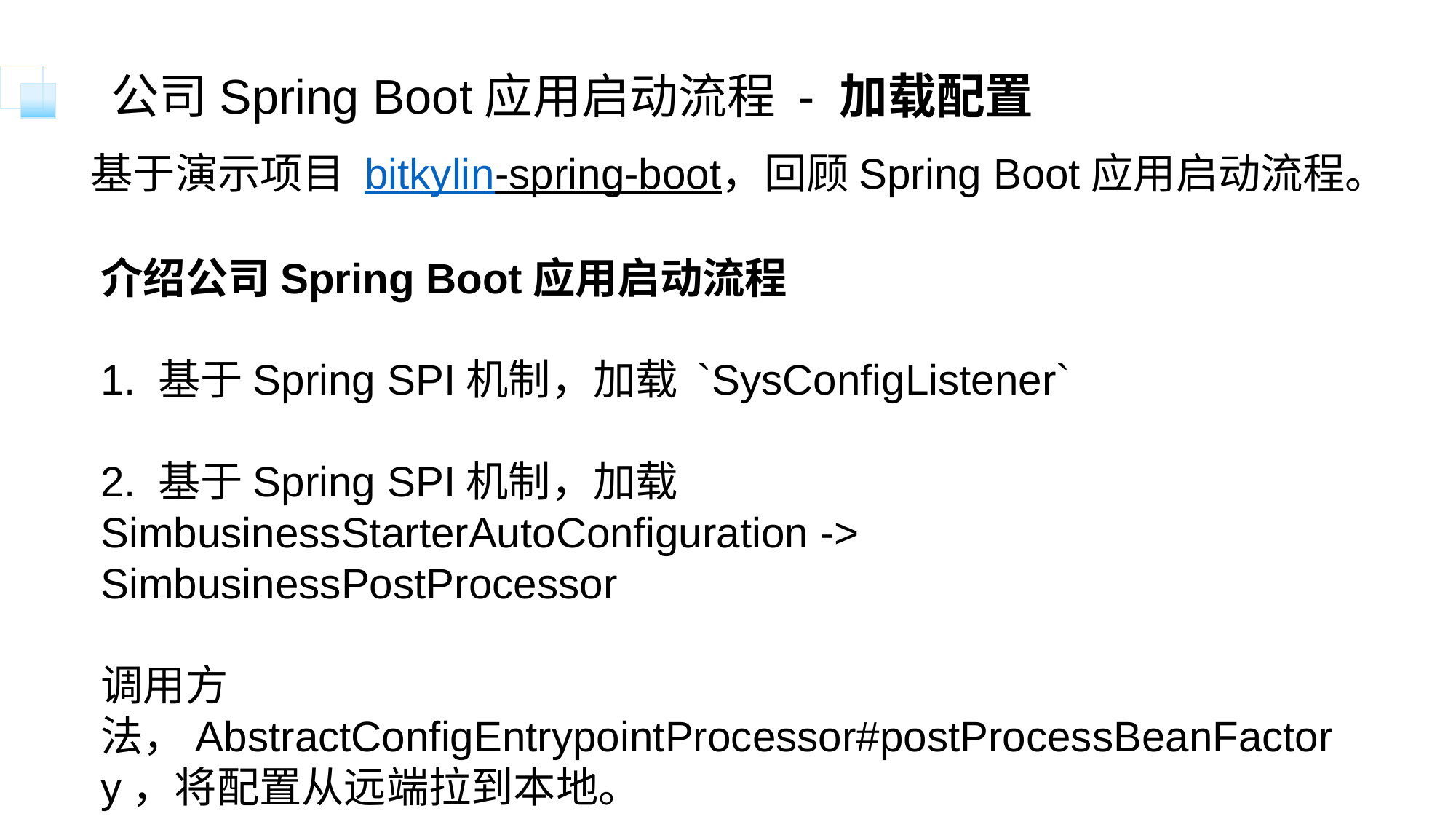

# 公司Spring Boot应用启动流程 - 加载配置
基于演示项目 bitkylin-spring-boot，回顾Spring Boot应用启动流程。
介绍公司Spring Boot应用启动流程

1. 基于Spring SPI机制，加载 `SysConfigListener`

2. 基于Spring SPI机制，加载 SimbusinessStarterAutoConfiguration -> SimbusinessPostProcessor

调用方法，AbstractConfigEntrypointProcessor#postProcessBeanFactory，将配置从远端拉到本地。